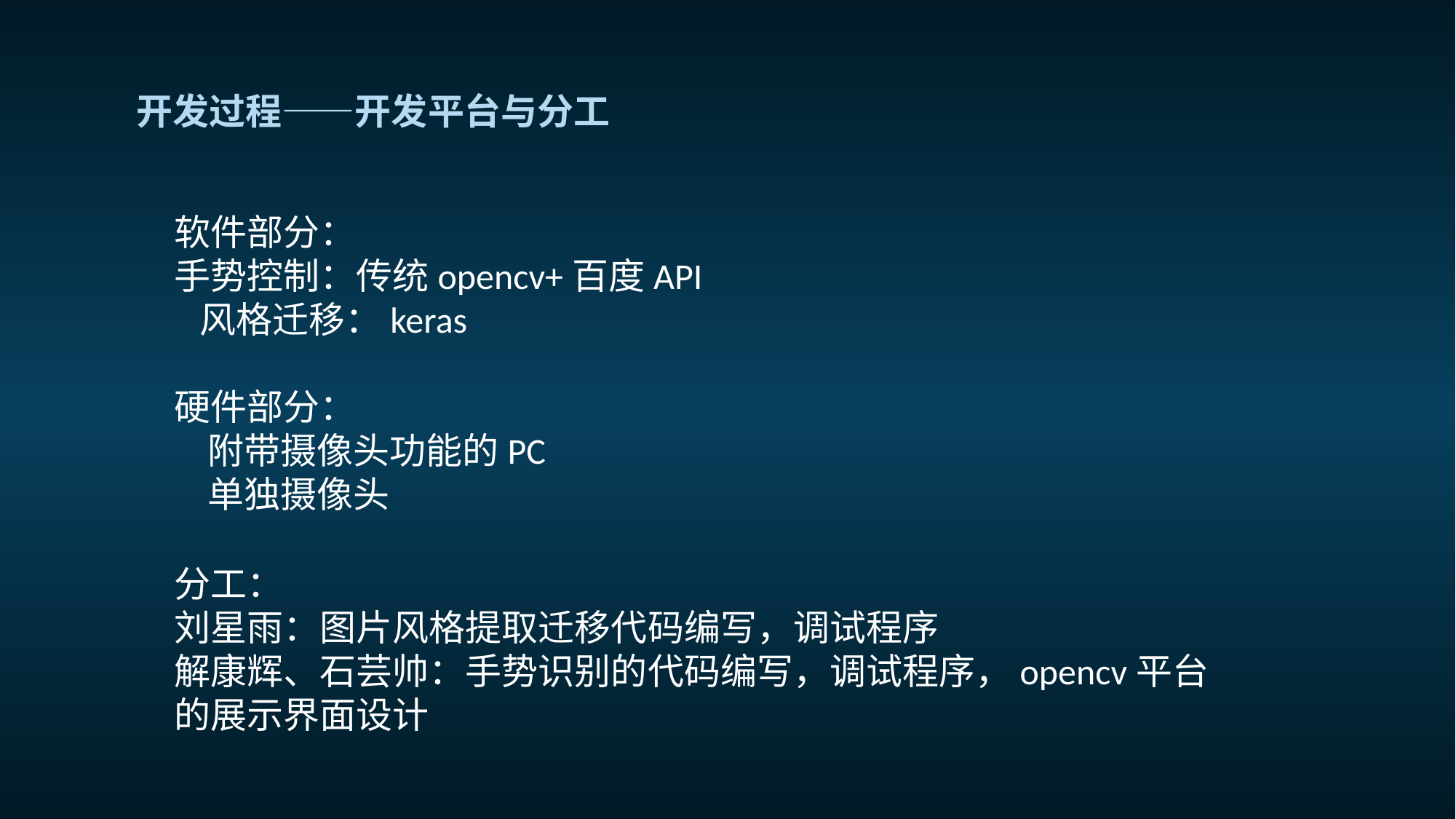

开发过程——开发平台与分工

软件部分：
手势控制：传统opencv+百度API
  风格迁移：keras

硬件部分：
   附带摄像头功能的PC
   单独摄像头
分工：
刘星雨：图片风格提取迁移代码编写，调试程序
解康辉、石芸帅：手势识别的代码编写，调试程序，opencv平台的展示界面设计